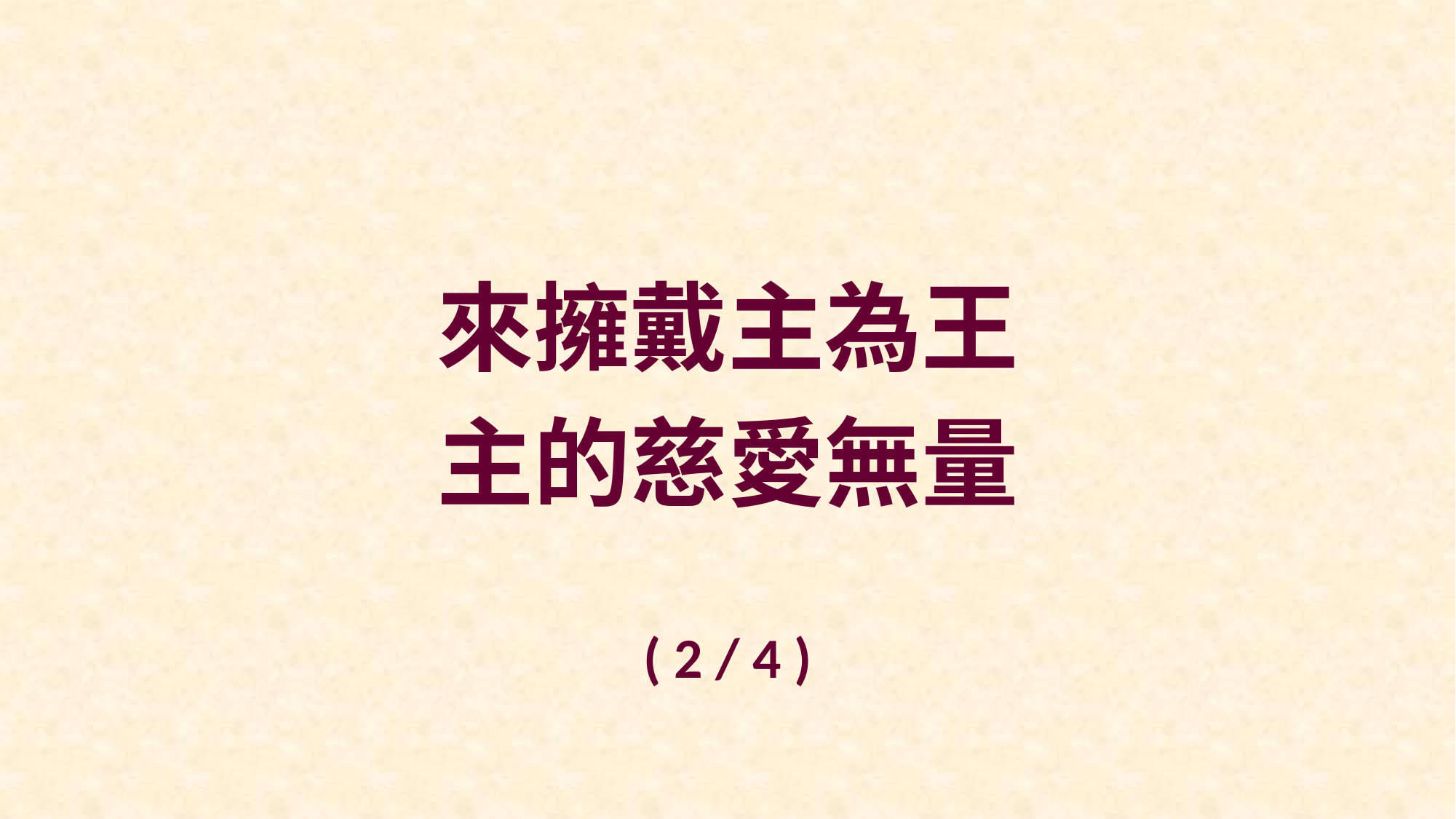

來擁戴主為王
主的慈愛無量
( 2 / 4 )